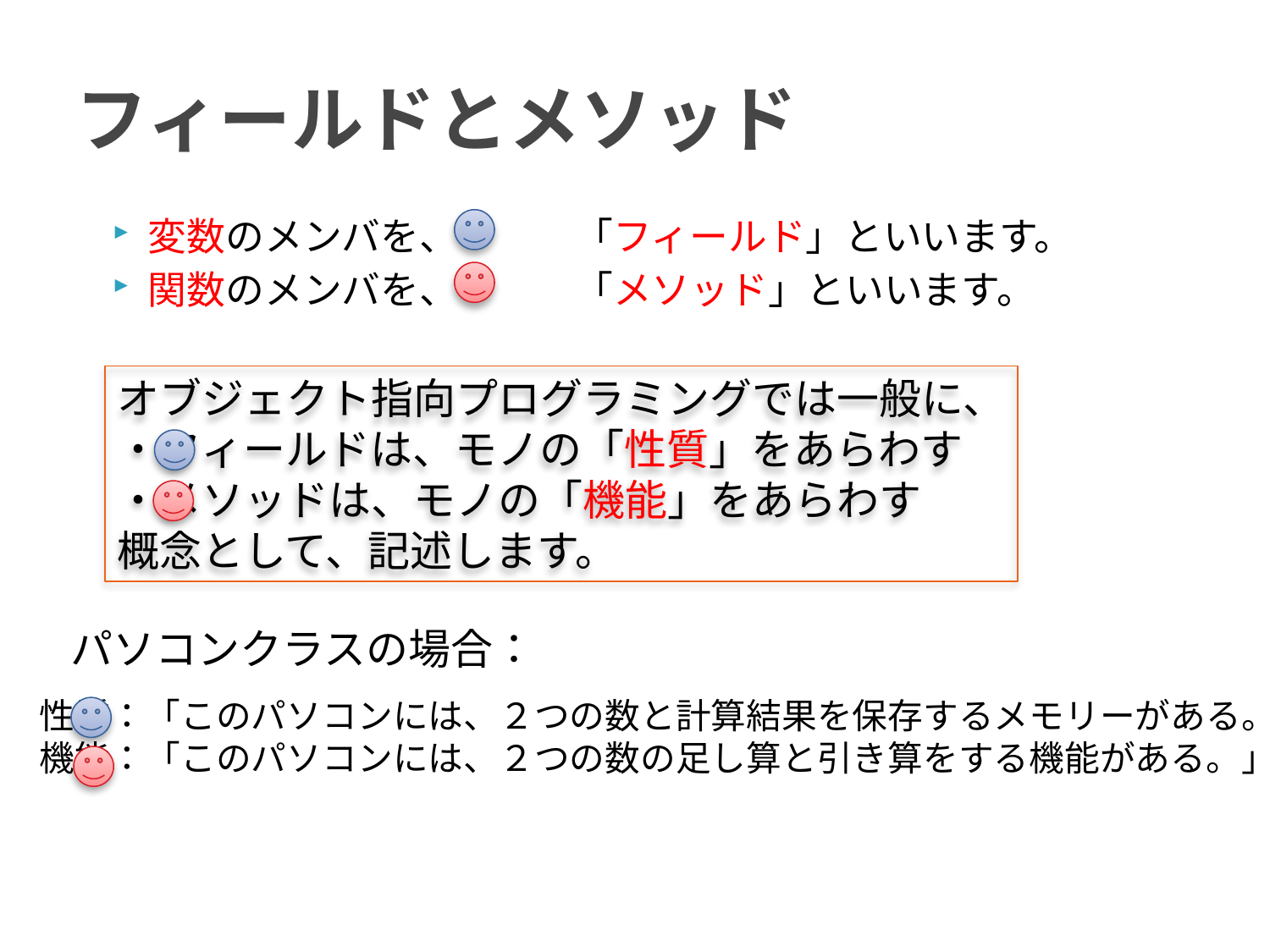

# フィールドとメソッド
変数のメンバを、　　　「フィールド」といいます。
関数のメンバを、　　　「メソッド」といいます。

オブジェクト指向プログラミングでは一般に、
・フィールドは、モノの「性質」をあらわす
・メソッドは、モノの「機能」をあらわす
概念として、記述します。

パソコンクラスの場合：
性質：「このパソコンには、２つの数と計算結果を保存するメモリーがある。」
機能：「このパソコンには、２つの数の足し算と引き算をする機能がある。」